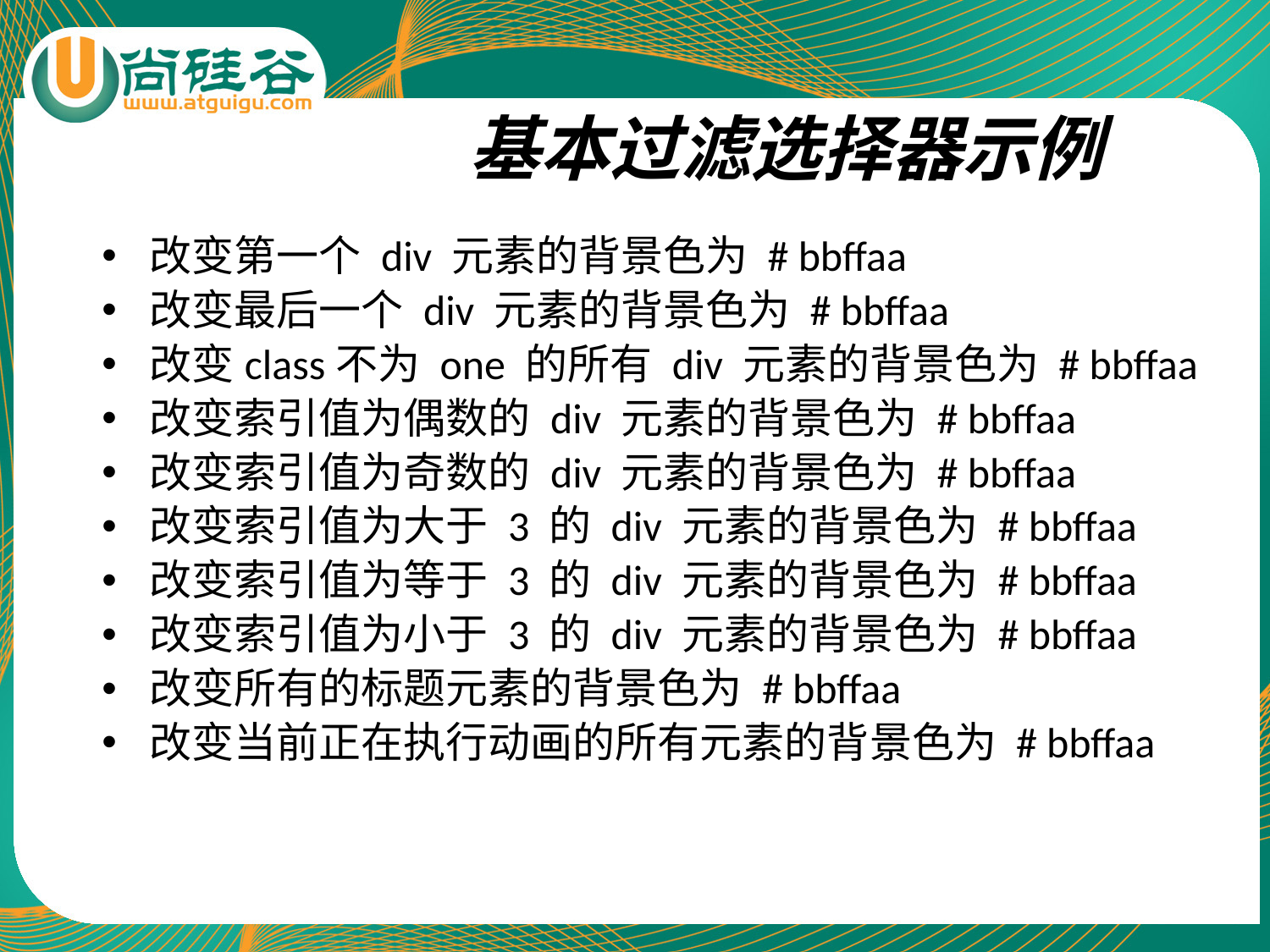

# 基本过滤选择器示例
改变第一个 div 元素的背景色为 # bbffaa
改变最后一个 div 元素的背景色为 # bbffaa
改变class不为 one 的所有 div 元素的背景色为 # bbffaa
改变索引值为偶数的 div 元素的背景色为 # bbffaa
改变索引值为奇数的 div 元素的背景色为 # bbffaa
改变索引值为大于 3 的 div 元素的背景色为 # bbffaa
改变索引值为等于 3 的 div 元素的背景色为 # bbffaa
改变索引值为小于 3 的 div 元素的背景色为 # bbffaa
改变所有的标题元素的背景色为 # bbffaa
改变当前正在执行动画的所有元素的背景色为 # bbffaa